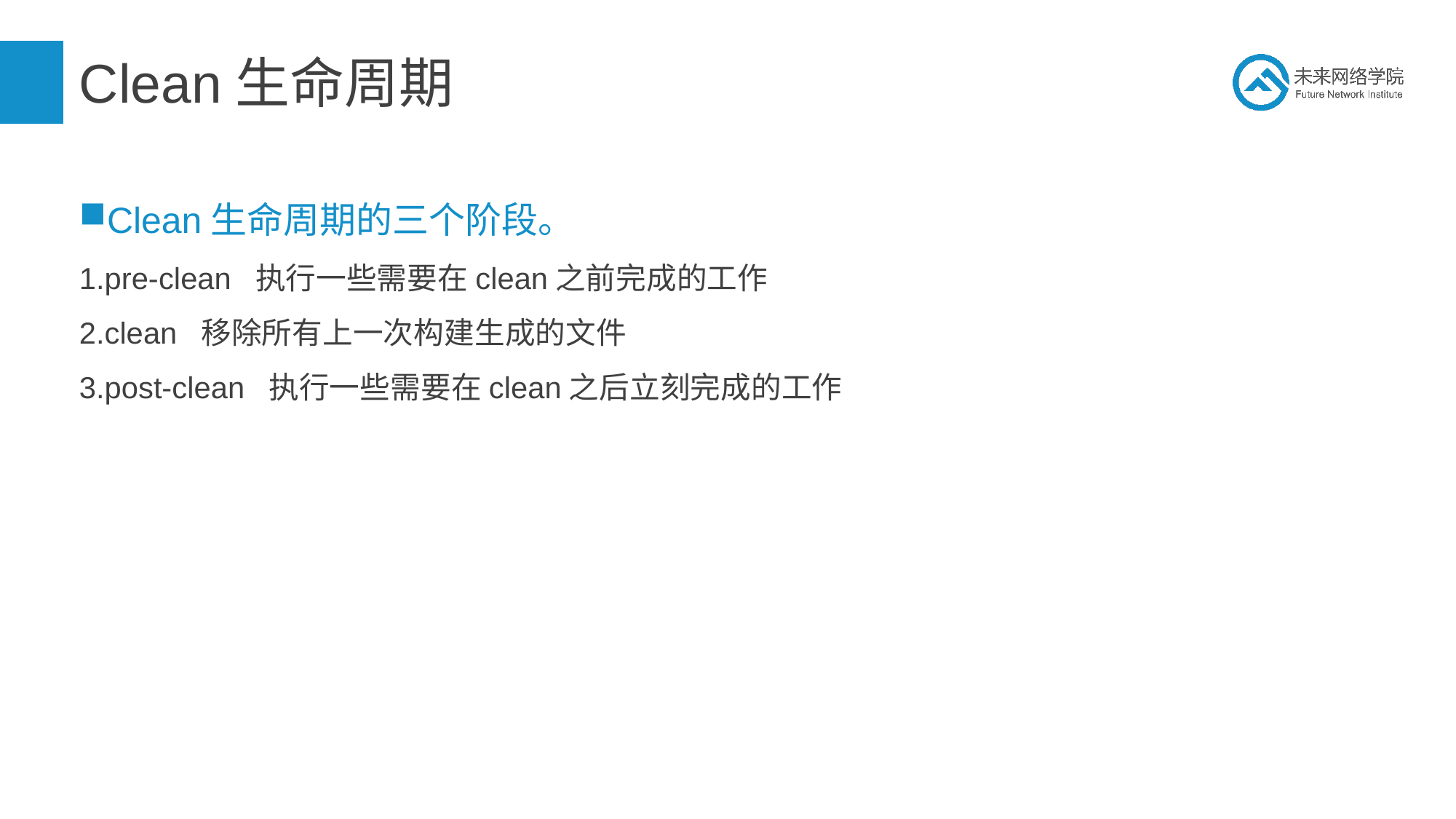

# Clean生命周期
Clean生命周期的三个阶段。
pre-clean  执行一些需要在clean之前完成的工作
clean  移除所有上一次构建生成的文件
post-clean  执行一些需要在clean之后立刻完成的工作